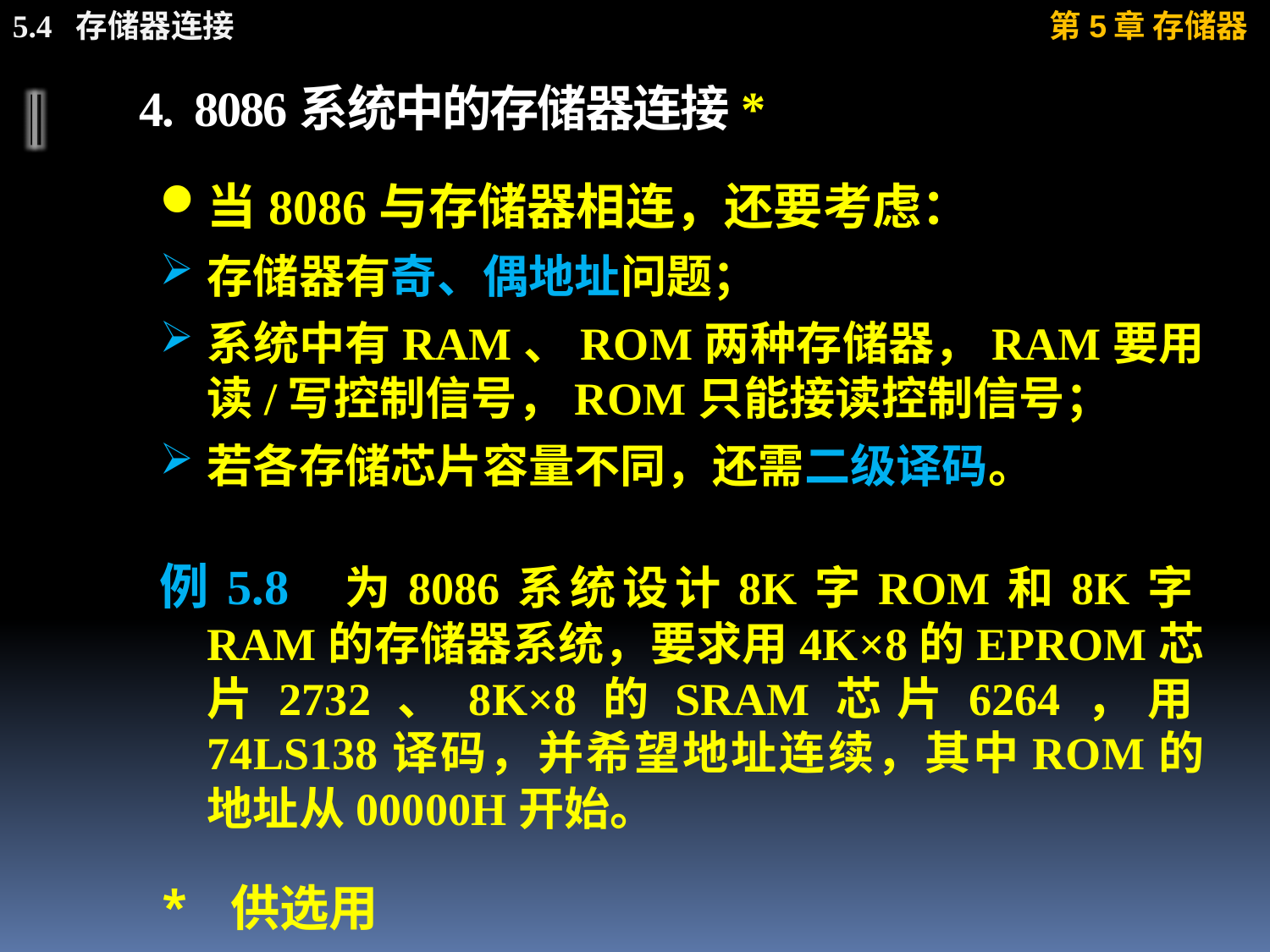

# 4.  8086系统中的存储器连接*
当8086与存储器相连，还要考虑：
存储器有奇、偶地址问题；
系统中有RAM、ROM两种存储器，RAM要用读/写控制信号，ROM只能接读控制信号；
若各存储芯片容量不同，还需二级译码。
例5.8  为8086系统设计8K字ROM和8K字RAM的存储器系统，要求用4K×8的EPROM芯片2732、8K×8的SRAM芯片6264，用74LS138译码，并希望地址连续，其中ROM的地址从00000H开始。
* 供选用